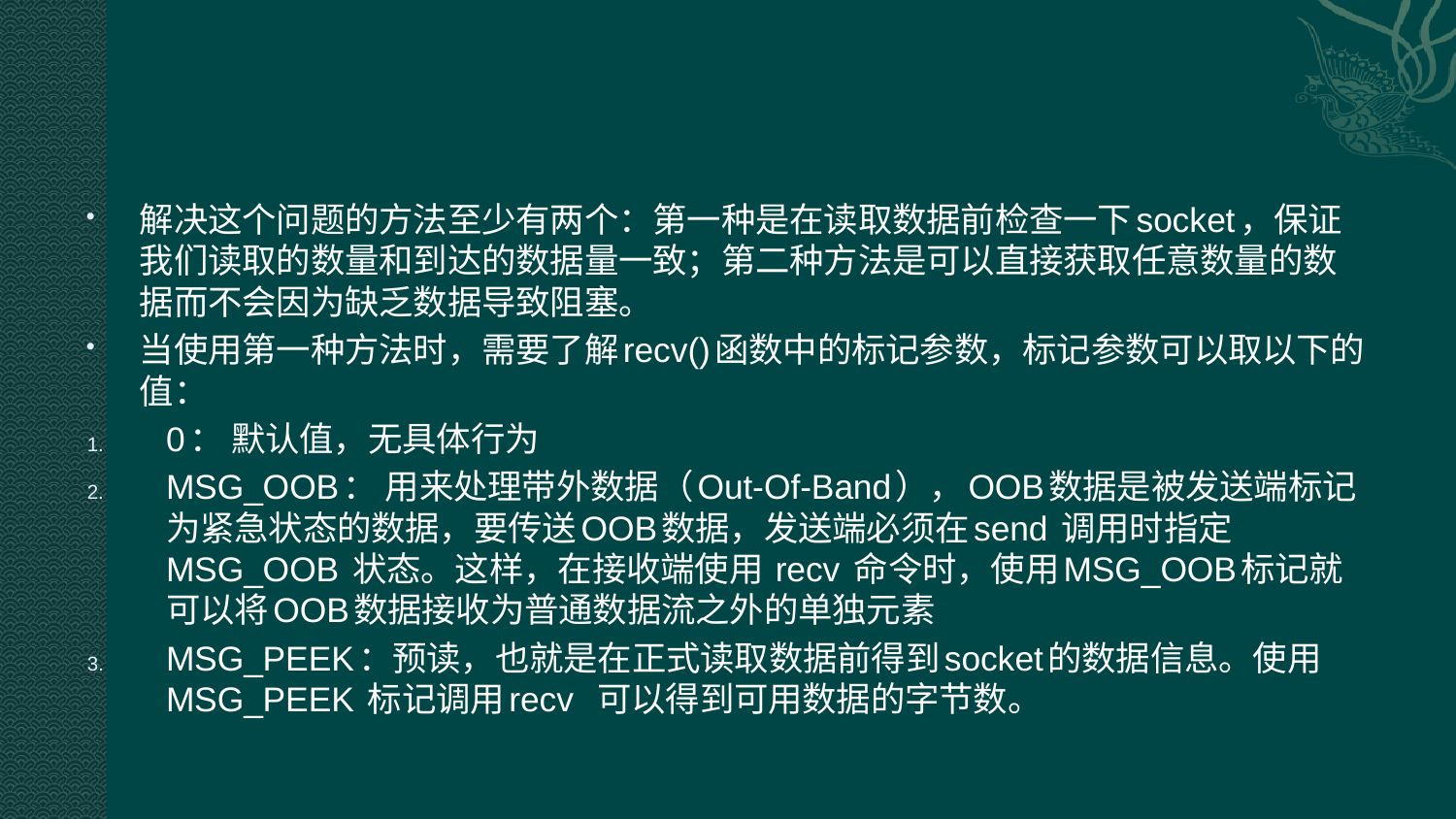

#
解决这个问题的方法至少有两个：第一种是在读取数据前检查一下socket，保证我们读取的数量和到达的数据量一致；第二种方法是可以直接获取任意数量的数据而不会因为缺乏数据导致阻塞。
当使用第一种方法时，需要了解recv()函数中的标记参数，标记参数可以取以下的值：
0： 默认值，无具体行为
MSG_OOB： 用来处理带外数据（Out-Of-Band），OOB数据是被发送端标记为紧急状态的数据，要传送OOB数据，发送端必须在send 调用时指定MSG_OOB 状态。这样，在接收端使用 recv 命令时，使用MSG_OOB标记就可以将OOB数据接收为普通数据流之外的单独元素
MSG_PEEK：预读，也就是在正式读取数据前得到socket的数据信息。使用MSG_PEEK 标记调用recv  可以得到可用数据的字节数。